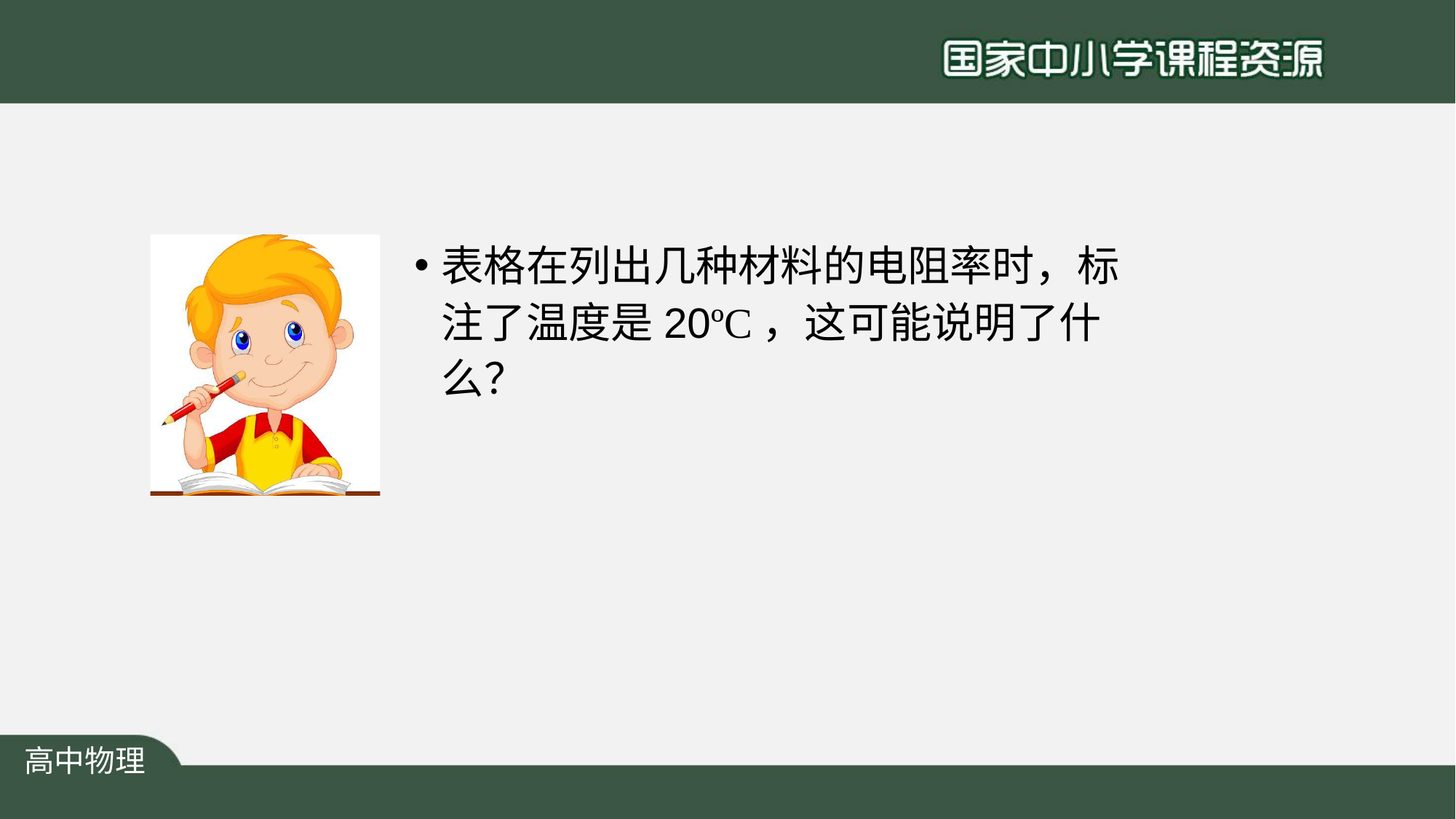

表格在列出几种材料的电阻率时，标 注了温度是20ºC，这可能说明了什么？

高中物理